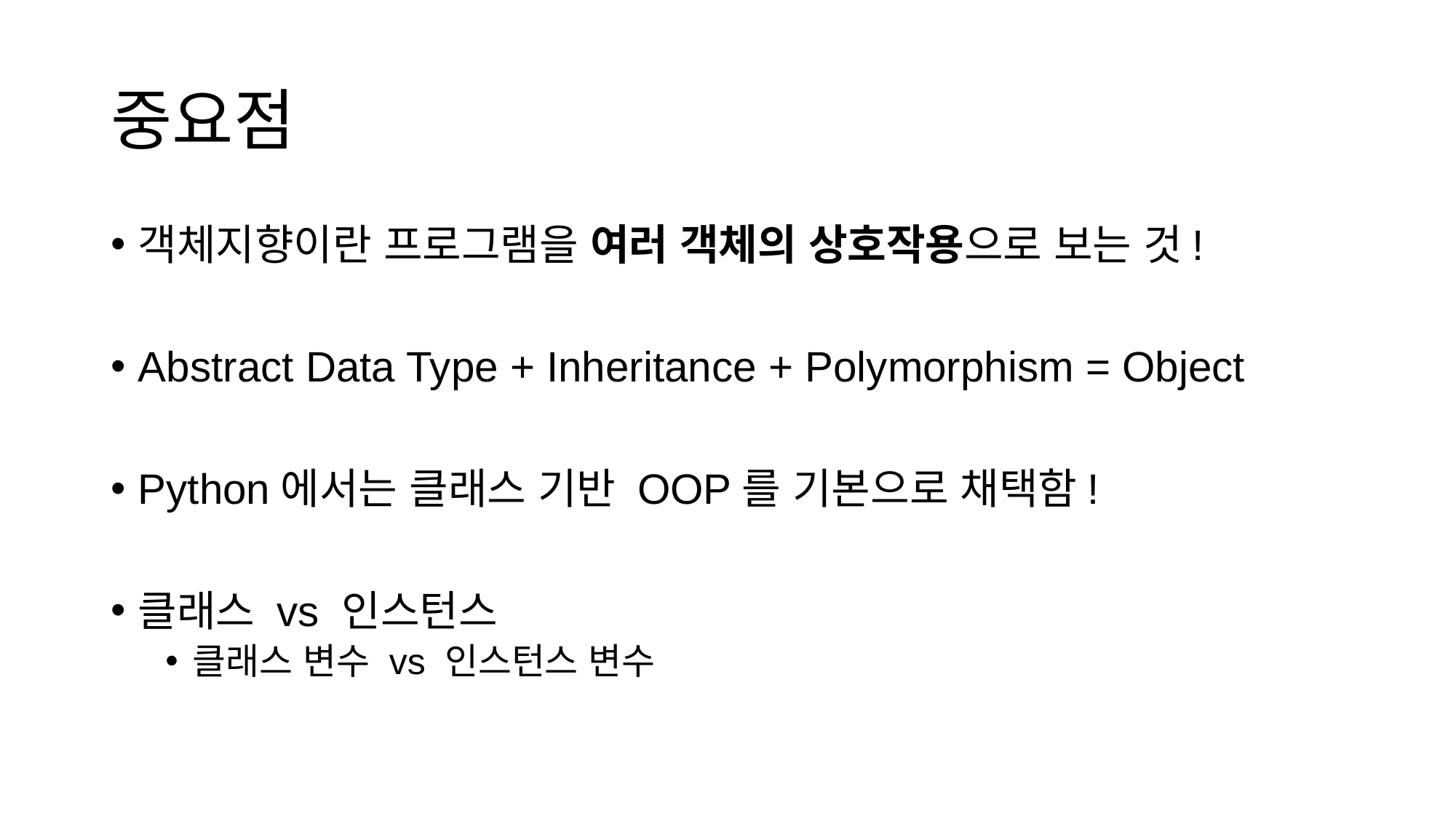

# 중요점
객체지향이란 프로그램을 여러 객체의 상호작용으로 보는 것!

Abstract Data Type + Inheritance + Polymorphism = Object

Python에서는 클래스 기반 OOP를 기본으로 채택함!

클래스 vs 인스턴스
클래스 변수 vs 인스턴스 변수